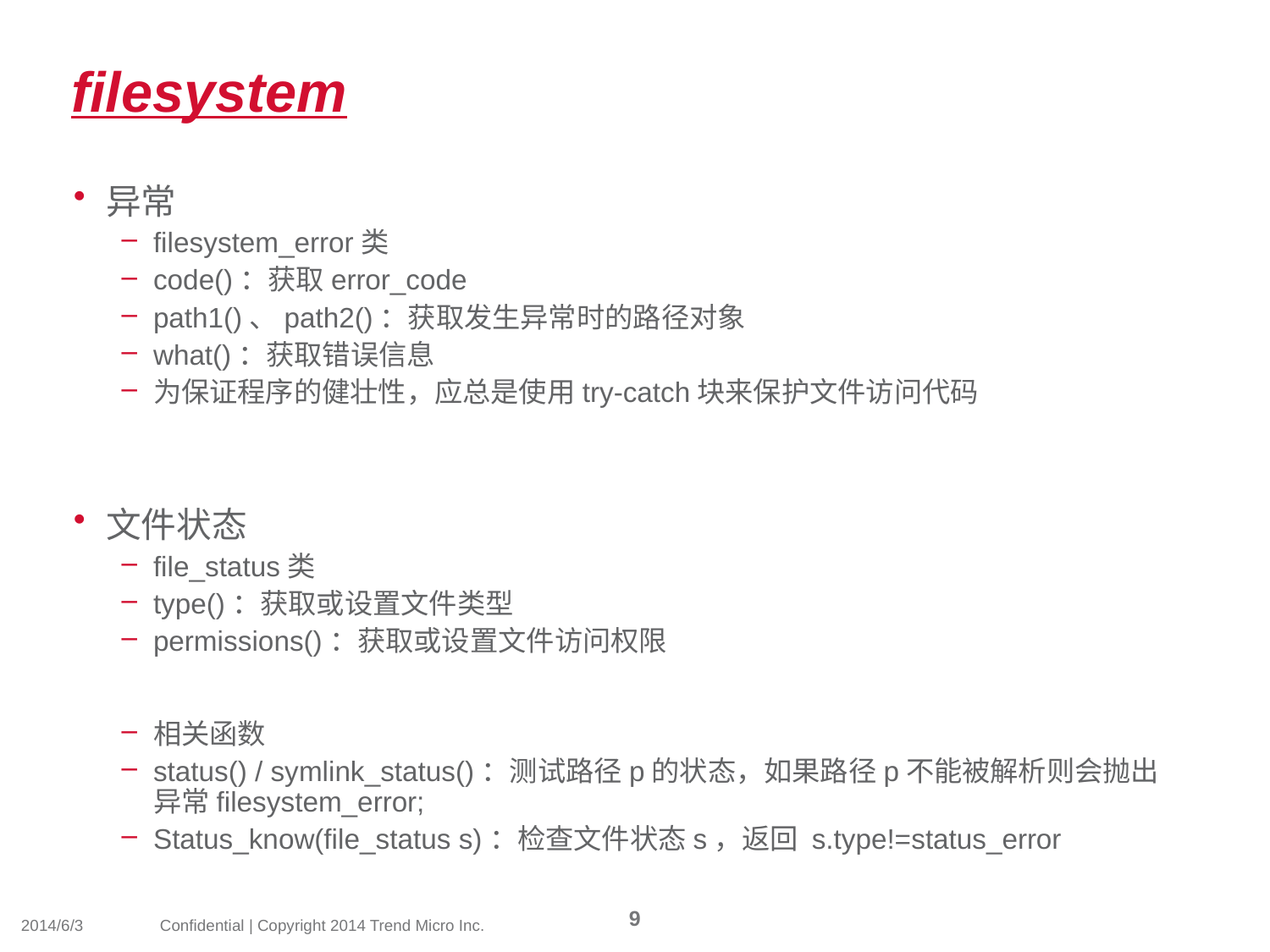

# filesystem
异常
filesystem_error类
code()：获取error_code
path1()、path2()：获取发生异常时的路径对象
what()：获取错误信息
为保证程序的健壮性，应总是使用try-catch块来保护文件访问代码

文件状态
file_status类
type()：获取或设置文件类型
permissions()：获取或设置文件访问权限

相关函数
status() / symlink_status()：测试路径p的状态，如果路径p不能被解析则会抛出异常filesystem_error;
Status_know(file_status s)：检查文件状态s，返回 s.type!=status_error
9
2014/6/3
Confidential | Copyright 2014 Trend Micro Inc.